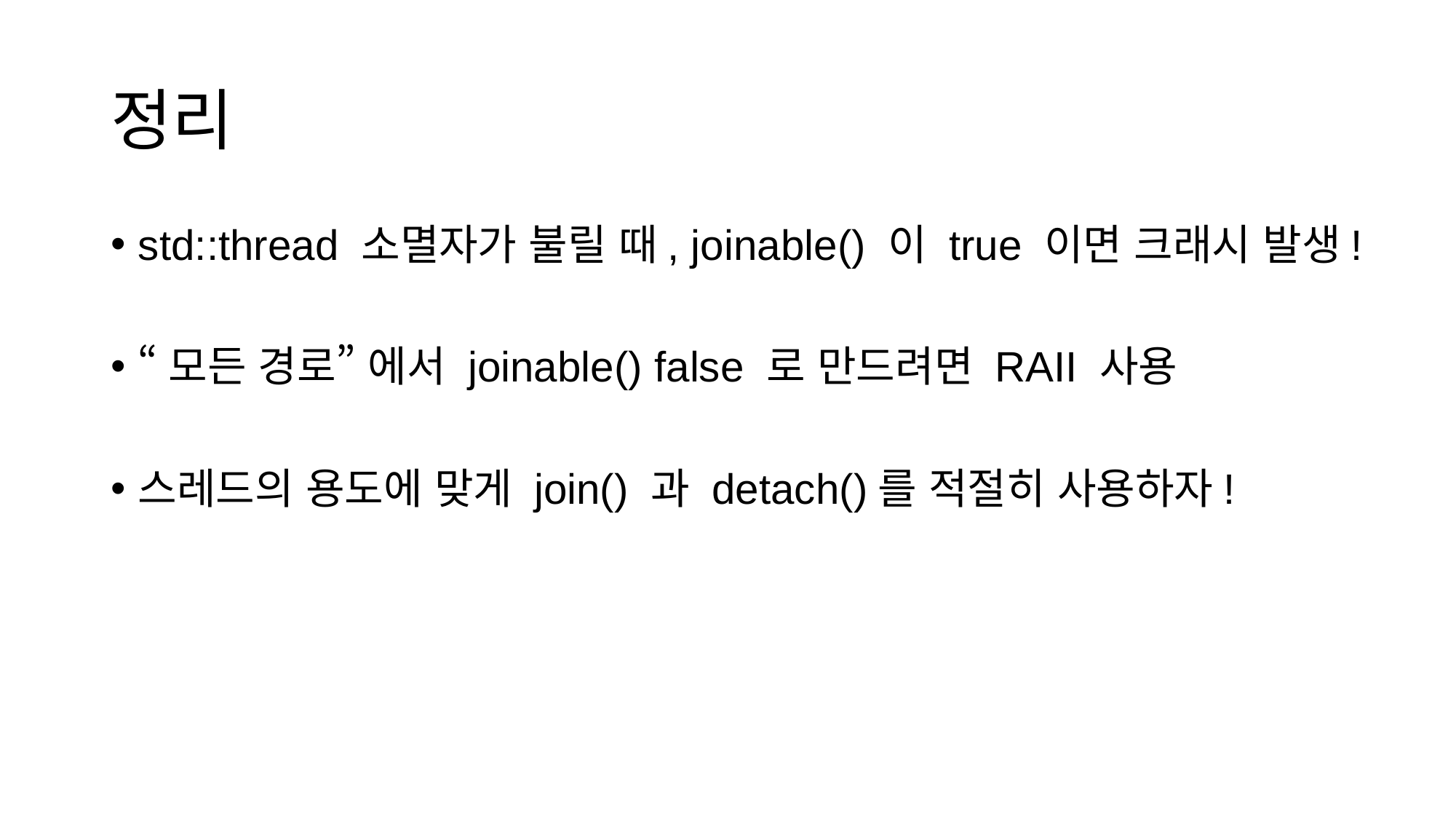

# 정리
std::thread 소멸자가 불릴 때, joinable() 이 true 이면 크래시 발생!

“모든 경로” 에서 joinable() false 로 만드려면 RAII 사용

스레드의 용도에 맞게 join() 과 detach()를 적절히 사용하자!